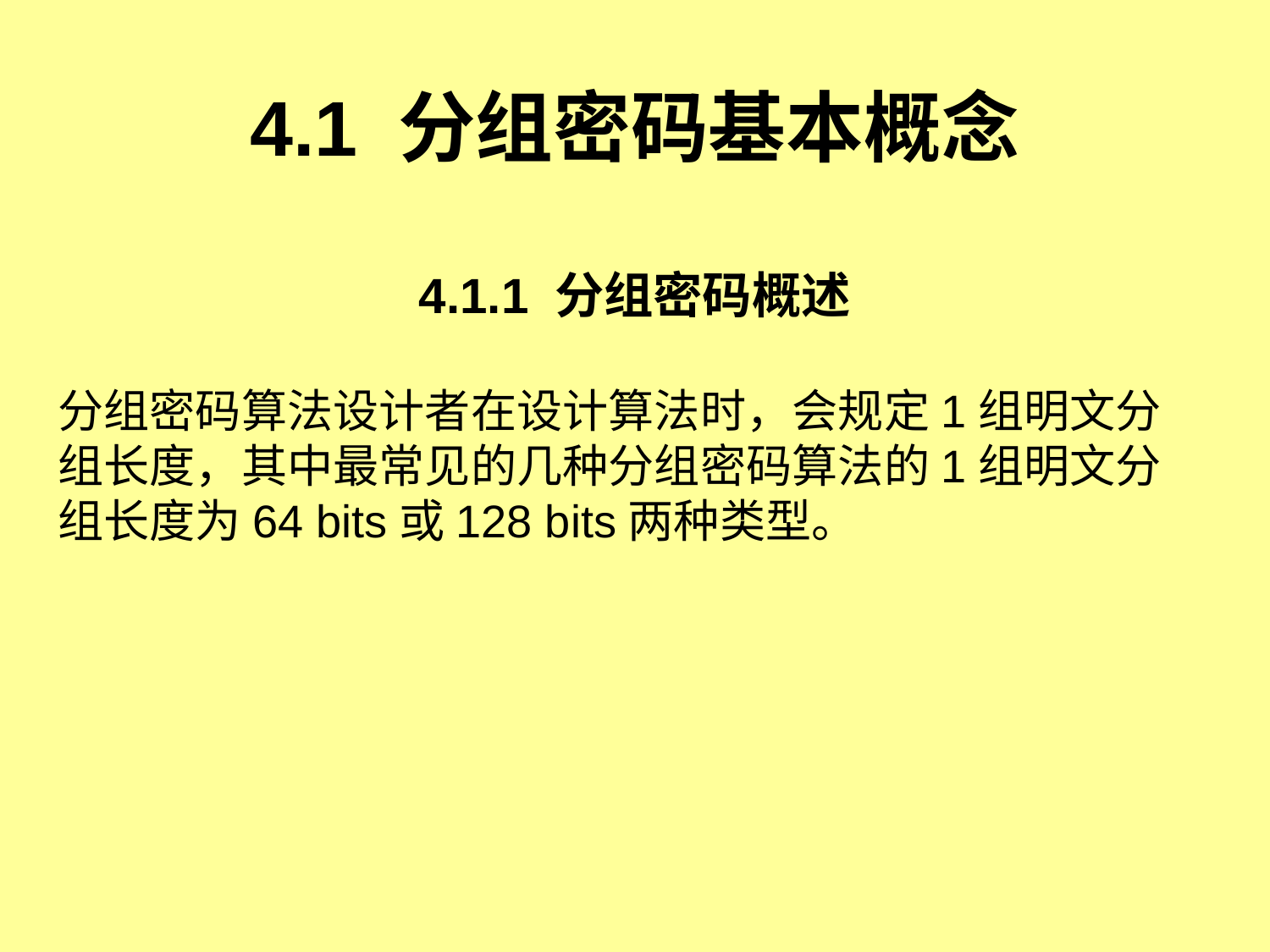

# 4.1 分组密码基本概念 4.1.1 分组密码概述
分组密码算法设计者在设计算法时，会规定1组明文分组长度，其中最常见的几种分组密码算法的1组明文分组长度为64 bits或128 bits两种类型。